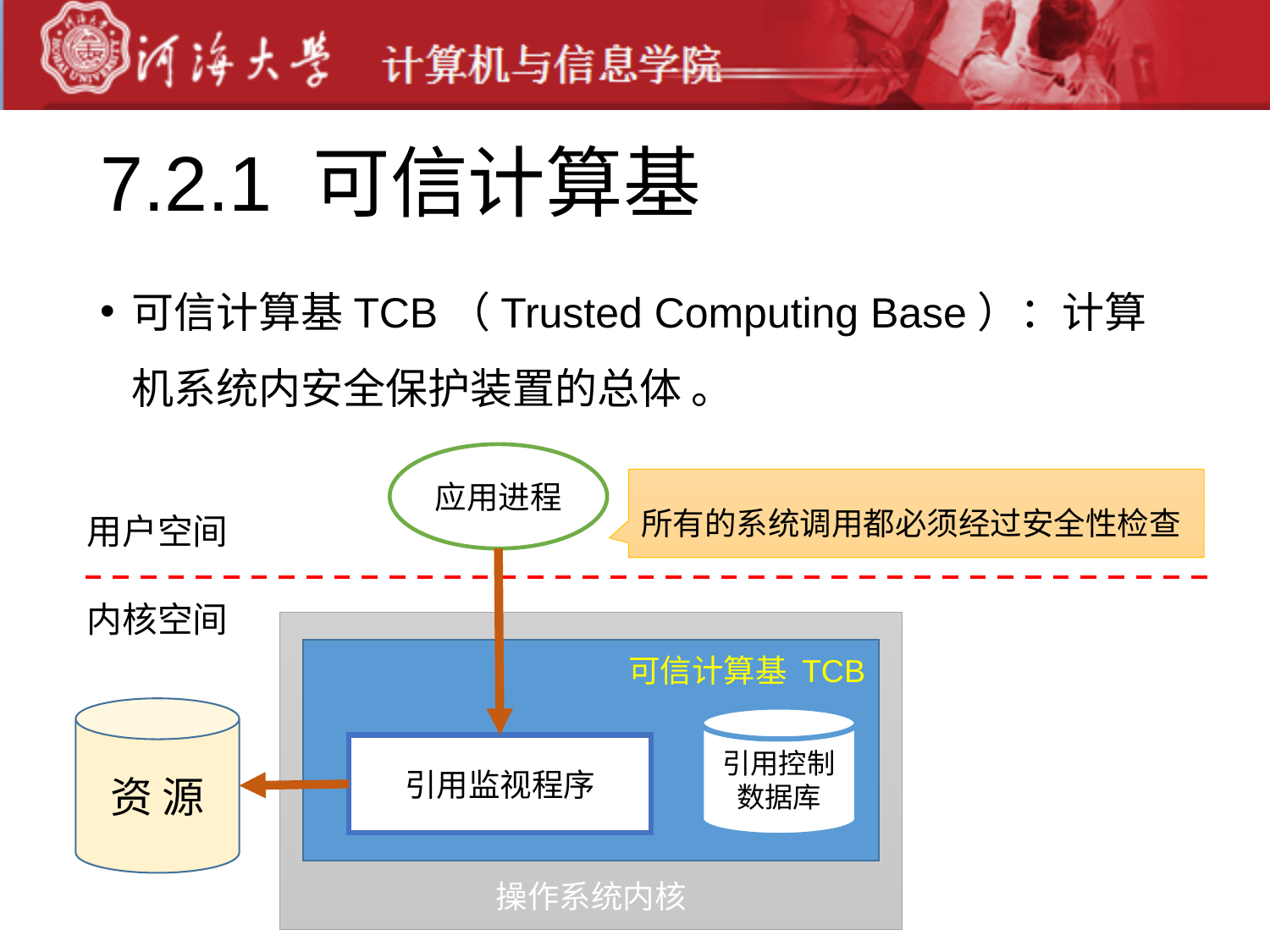

# 7.2.1 可信计算基
可信计算基TCB（Trusted Computing Base）：计算机系统内安全保护装置的总体 。

应用进程
所有的系统调用都必须经过安全性检查
用户空间
内核空间
操作系统内核

可信计算基 TCB
资 源
引用控制
数据库
引用监视程序